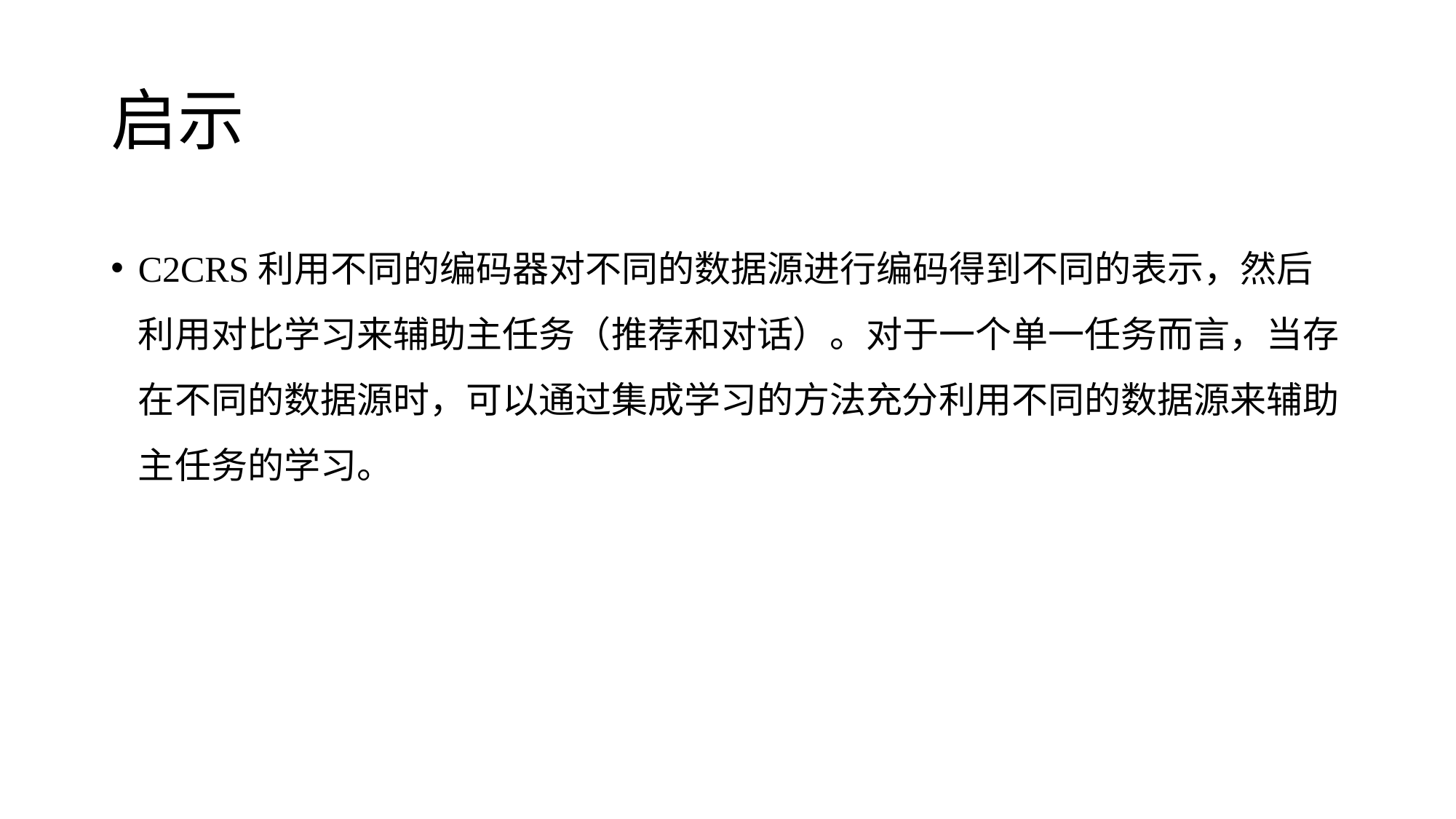

# 启示
C2CRS利用不同的编码器对不同的数据源进行编码得到不同的表示，然后利用对比学习来辅助主任务（推荐和对话）。对于一个单一任务而言，当存在不同的数据源时，可以通过集成学习的方法充分利用不同的数据源来辅助主任务的学习。